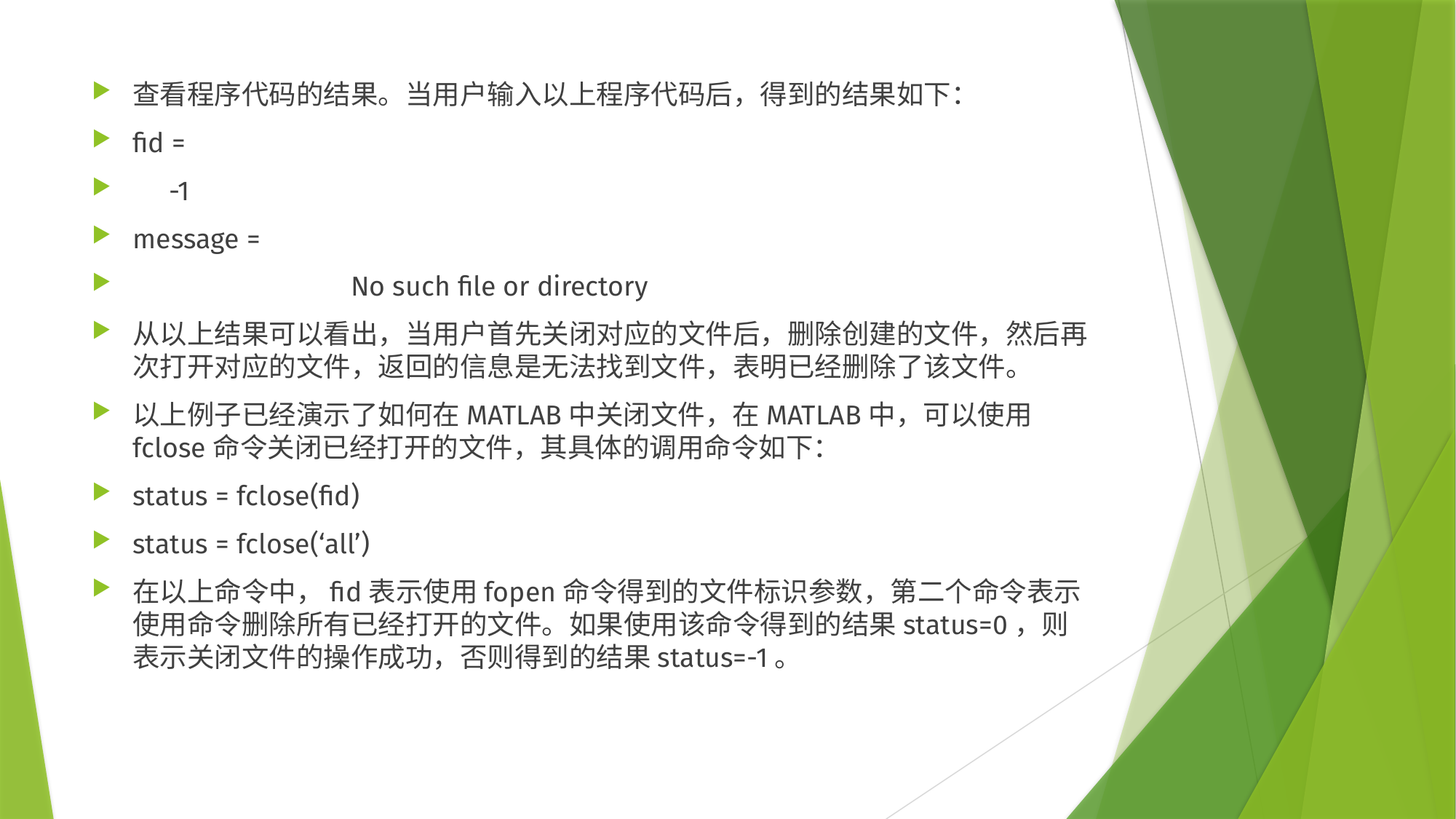

查看程序代码的结果。当用户输入以上程序代码后，得到的结果如下：
fid =
     -1
message =
		No such file or directory
从以上结果可以看出，当用户首先关闭对应的文件后，删除创建的文件，然后再次打开对应的文件，返回的信息是无法找到文件，表明已经删除了该文件。
以上例子已经演示了如何在MATLAB中关闭文件，在MATLAB中，可以使用fclose命令关闭已经打开的文件，其具体的调用命令如下：
status = fclose(fid)
status = fclose(‘all’)
在以上命令中，fid表示使用fopen命令得到的文件标识参数，第二个命令表示使用命令删除所有已经打开的文件。如果使用该命令得到的结果status=0，则表示关闭文件的操作成功，否则得到的结果status=-1。